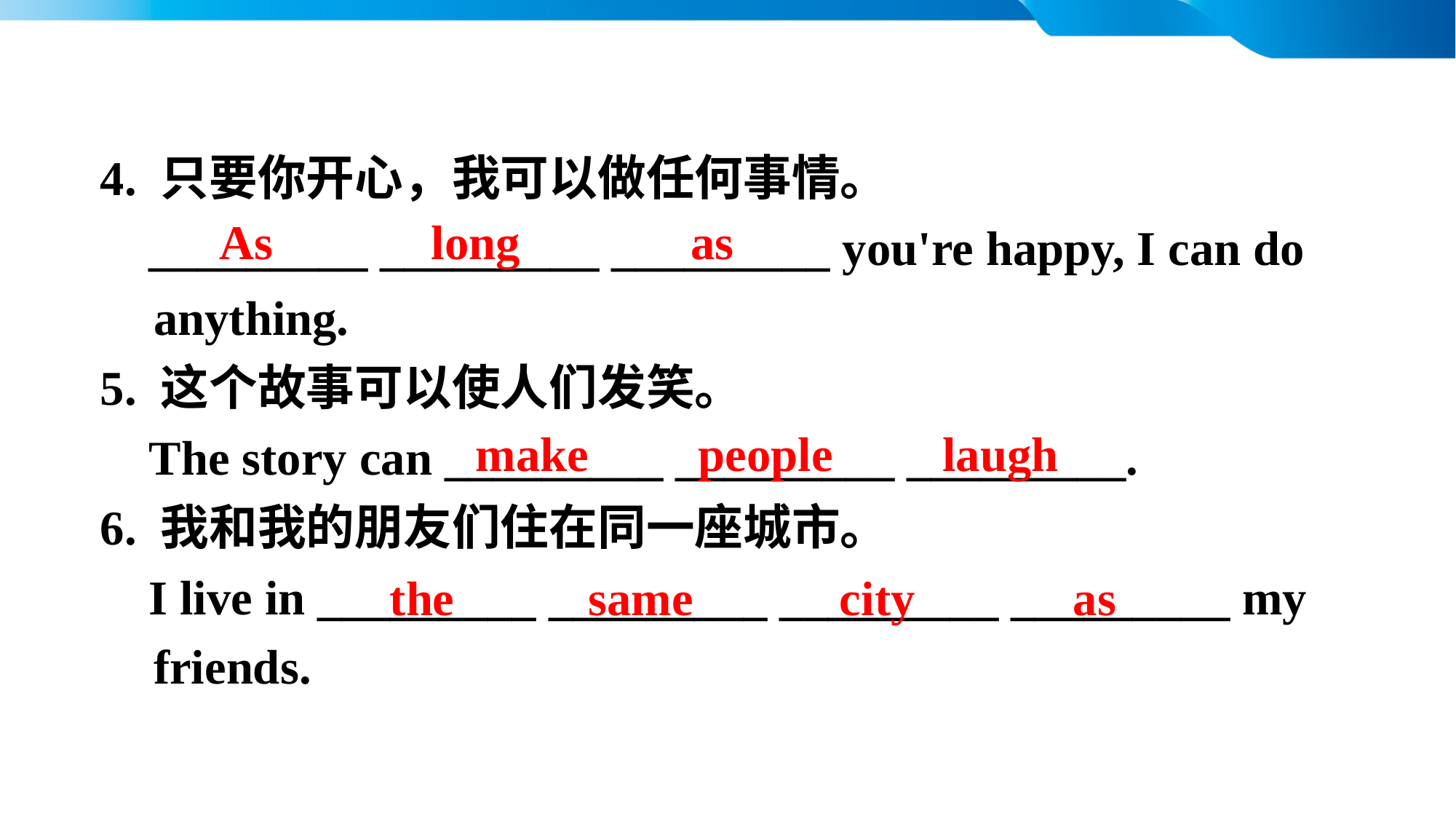

4. 只要你开心，我可以做任何事情。
    _________ _________ _________ you're happy, I can do anything.
5. 这个故事可以使人们发笑。
    The story can _________ _________ _________.
6. 我和我的朋友们住在同一座城市。
    I live in _________ _________ _________ _________ my friends.
As             long              as
make         people         laugh
the           same            city             as